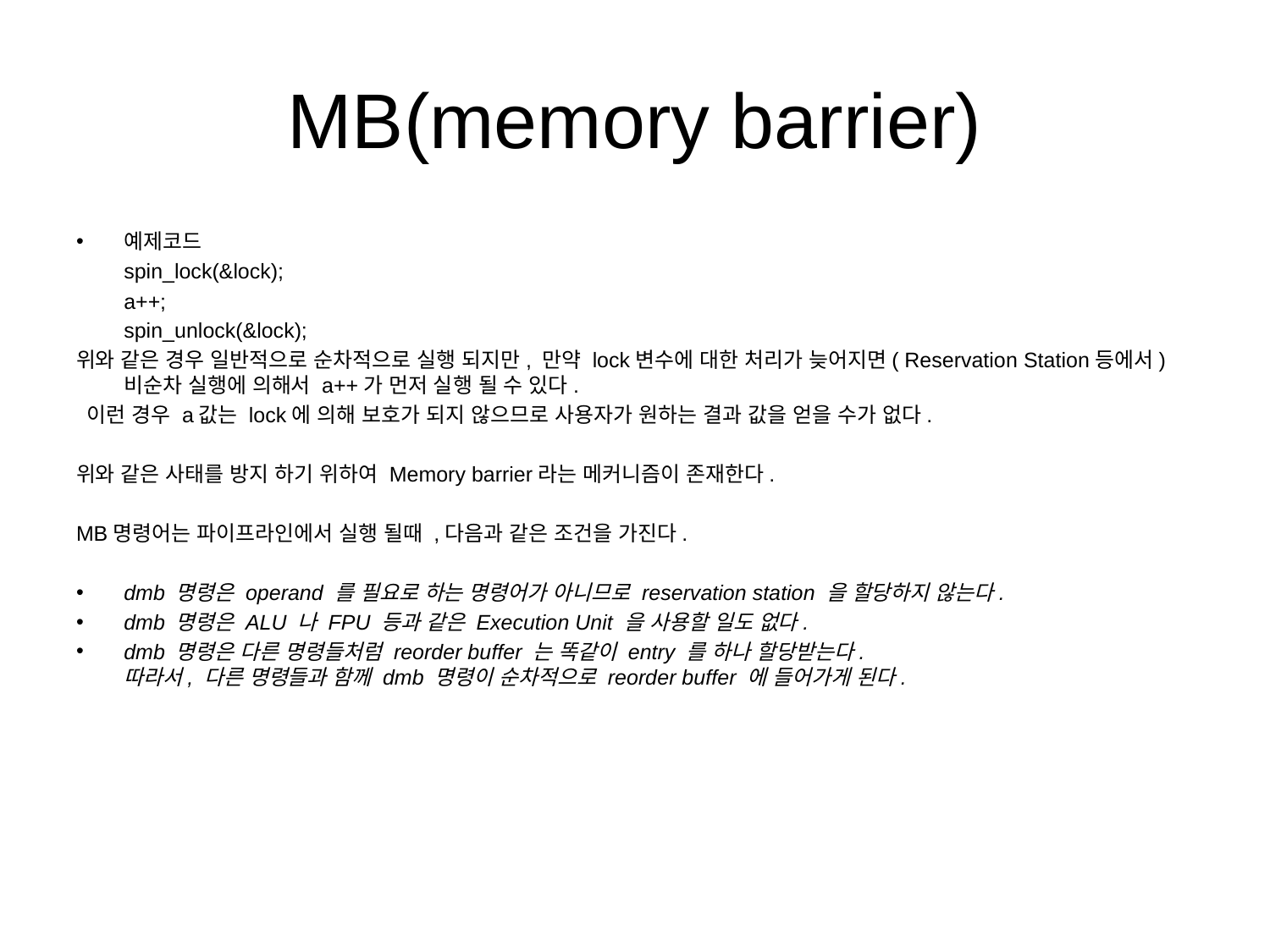

# MB(memory barrier)
예제코드
	spin_lock(&lock);
	a++;
	spin_unlock(&lock);
위와 같은 경우 일반적으로 순차적으로 실행 되지만, 만약 lock변수에 대한 처리가 늦어지면( Reservation Station등에서) 비순차 실행에 의해서 a++가 먼저 실행 될 수 있다.
 이런 경우 a값는 lock에 의해 보호가 되지 않으므로 사용자가 원하는 결과 값을 얻을 수가 없다.

위와 같은 사태를 방지 하기 위하여 Memory barrier라는 메커니즘이 존재한다.

MB명령어는 파이프라인에서 실행 될때 ,다음과 같은 조건을 가진다.

dmb 명령은 operand 를 필요로 하는 명령어가 아니므로 reservation station 을 할당하지 않는다.
dmb 명령은 ALU 나 FPU 등과 같은 Execution Unit 을 사용할 일도 없다.
dmb 명령은 다른 명령들처럼 reorder buffer 는 똑같이 entry 를 하나 할당받는다.
따라서, 다른 명령들과 함께 dmb 명령이 순차적으로 reorder buffer 에 들어가게 된다.